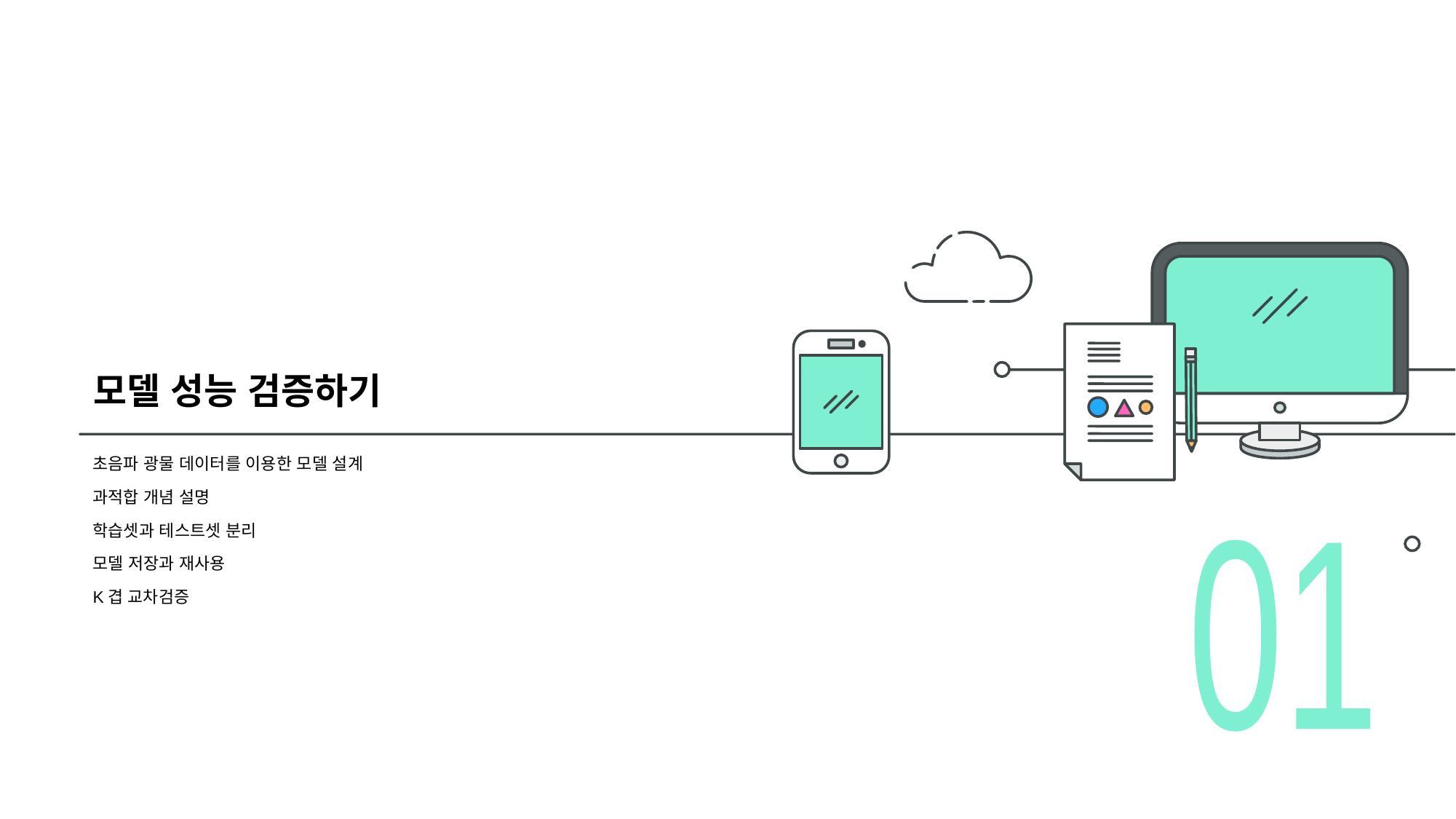

# 모델 성능 검증하기
초음파 광물 데이터를 이용한 모델 설계
과적합 개념 설명
학습셋과 테스트셋 분리
모델 저장과 재사용
K겹 교차검증
01